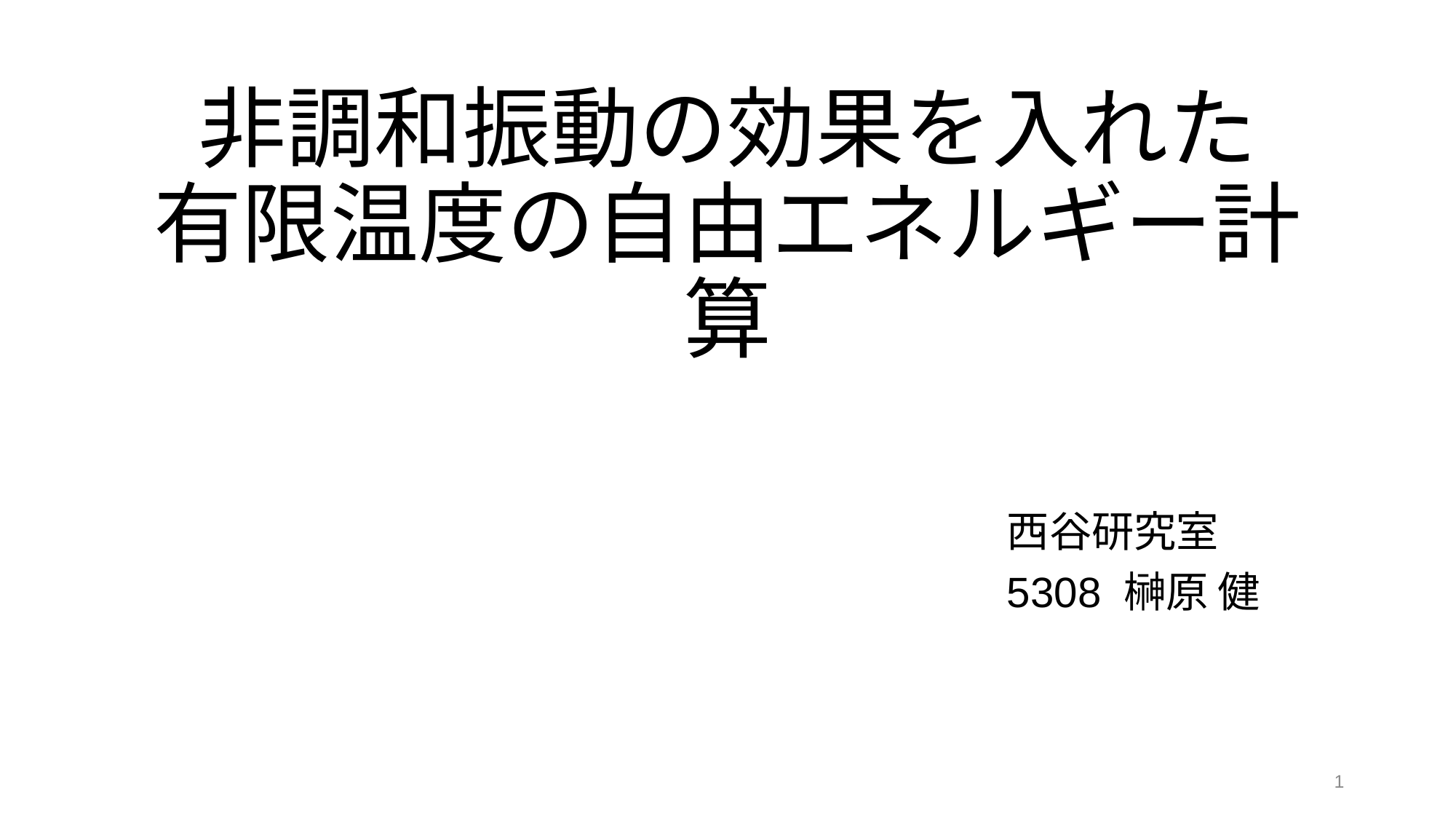

# 非調和振動の効果を入れた 有限温度の自由エネルギー計算
西谷研究室
5308 榊原 健
1